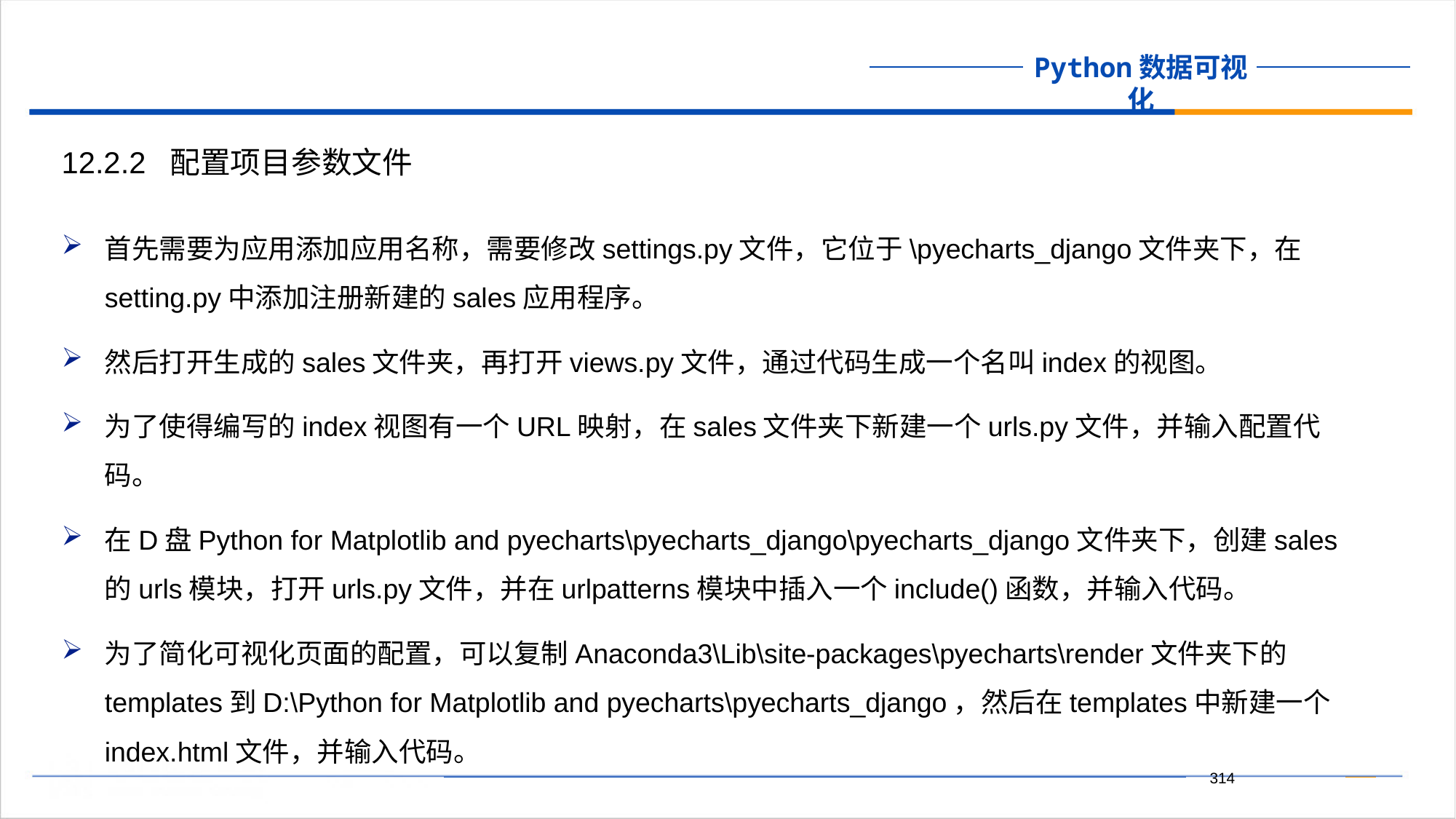

12.2.2  配置项目参数文件
首先需要为应用添加应用名称，需要修改settings.py文件，它位于\pyecharts_django文件夹下，在setting.py中添加注册新建的sales应用程序。
然后打开生成的sales文件夹，再打开views.py文件，通过代码生成一个名叫index的视图。
为了使得编写的index视图有一个URL映射，在sales文件夹下新建一个urls.py文件，并输入配置代码。
在D盘Python for Matplotlib and pyecharts\pyecharts_django\pyecharts_django文件夹下，创建sales的urls模块，打开urls.py文件，并在urlpatterns模块中插入一个include()函数，并输入代码。
为了简化可视化页面的配置，可以复制Anaconda3\Lib\site-packages\pyecharts\render文件夹下的templates到D:\Python for Matplotlib and pyecharts\pyecharts_django，然后在templates中新建一个index.html文件，并输入代码。